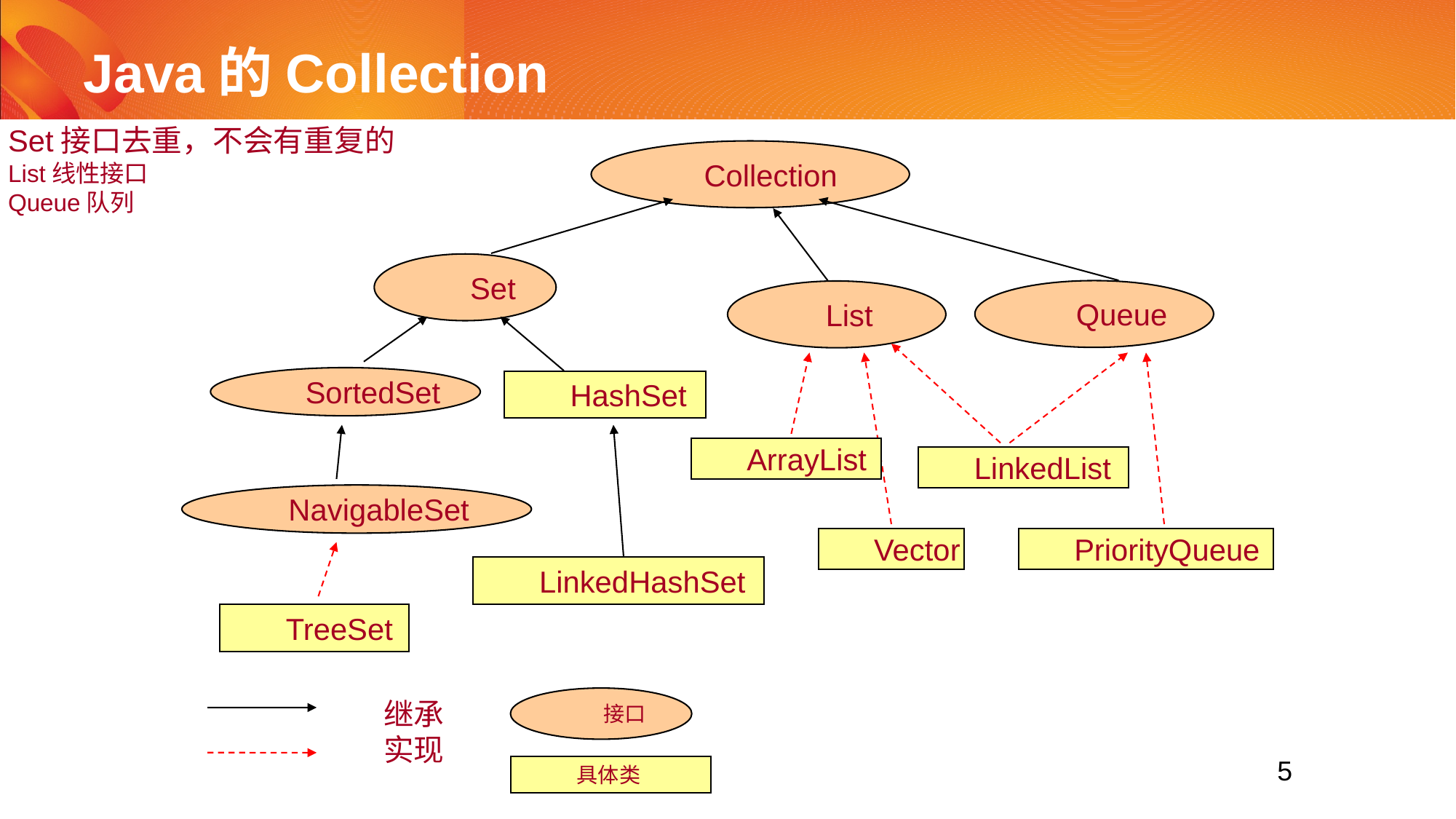

# Java的Collection
Set接口去重，不会有重复的
List线性接口
Queue队列
Collection

Set
Queue
List

SortedSet
HashSet

ArrayList
LinkedList
NavigableSet
Vector
PriorityQueue

LinkedHashSet
TreeSet
接口
继承

实现

具体类